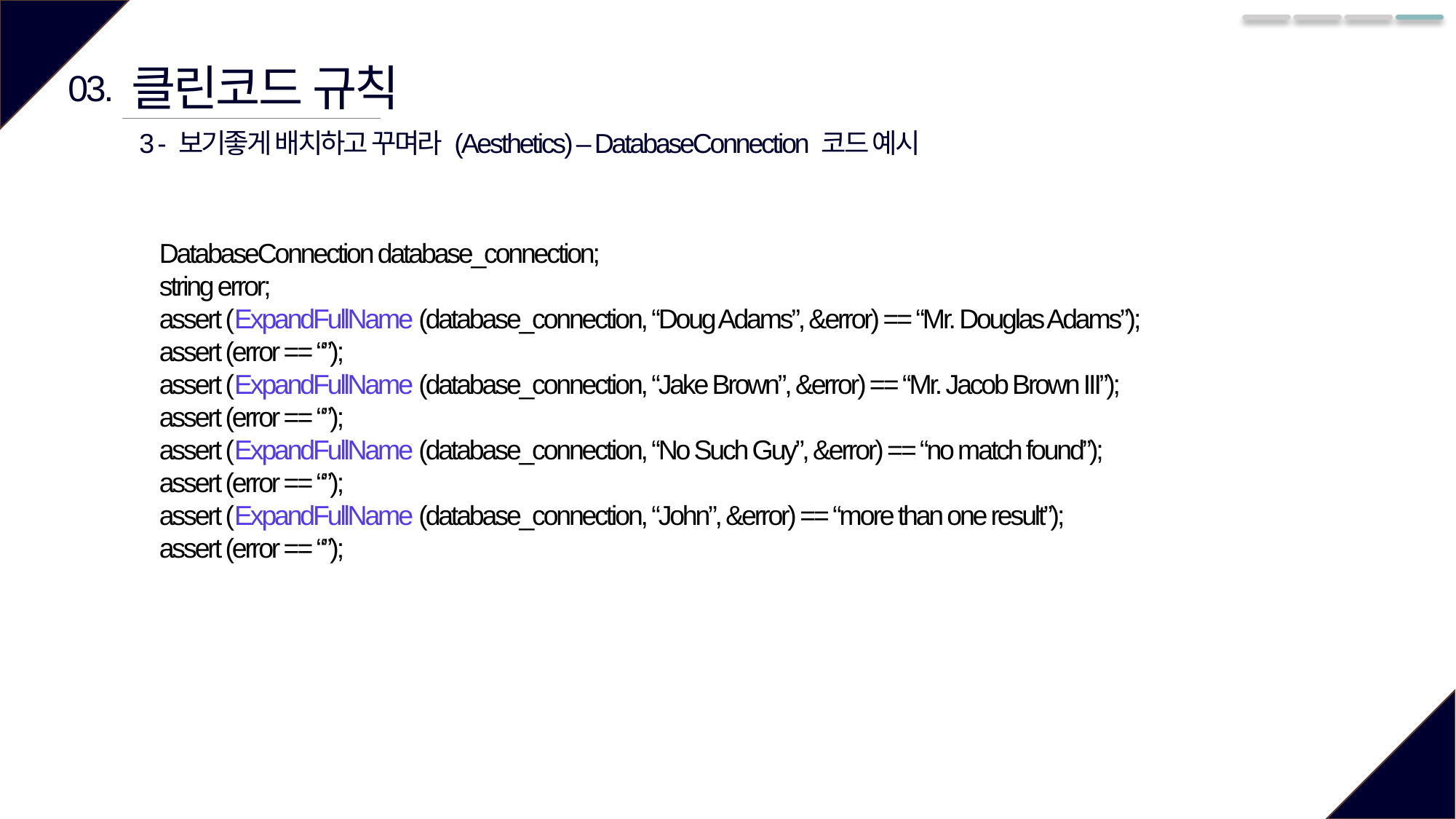

클린코드 규칙
03.
3 - 보기좋게 배치하고 꾸며라 (Aesthetics) – DatabaseConnection 코드 예시
DatabaseConnection database_connection;
string error;
assert (ExpandFullName (database_connection, “Doug Adams”, &error) == “Mr. Douglas Adams”);
assert (error == “”);
assert (ExpandFullName (database_connection, “Jake Brown”, &error) == “Mr. Jacob Brown III”);
assert (error == “”);
assert (ExpandFullName (database_connection, “No Such Guy”, &error) == “no match found”);
assert (error == “”);
assert (ExpandFullName (database_connection, “John”, &error) == “more than one result”);
assert (error == “”);